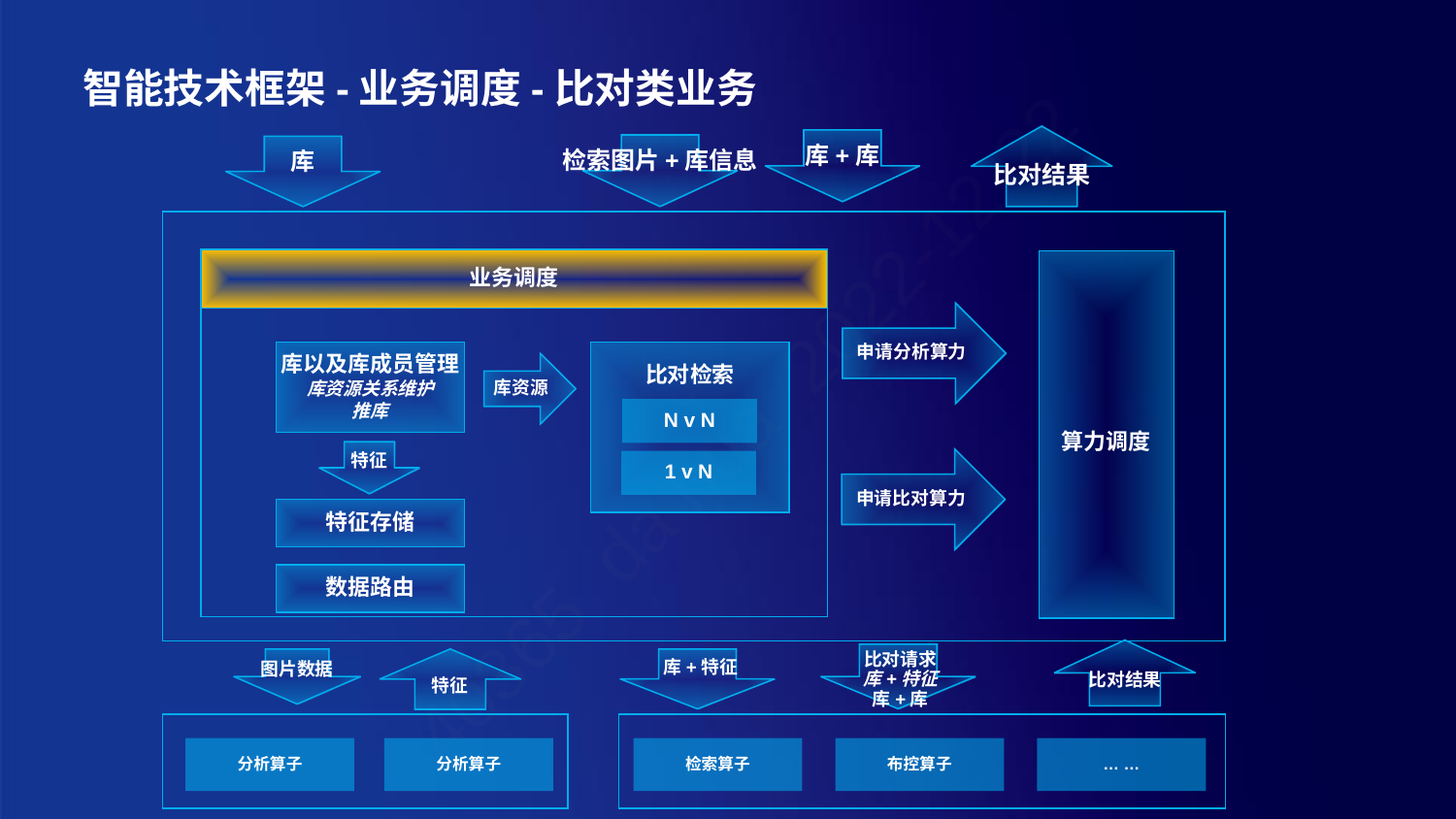

智能技术框架-业务调度-比对类业务
比对结果
库+库
检索图片+库信息
库

业务调度
算力调度
申请分析算力
库以及库成员管理
库资源关系维护
推库
比对检索
库资源
N v N
特征
申请比对算力
1 v N
特征存储
数据路由
比对结果
比对请求
库+特征
库+库

图片数据
特征

库+特征

分析算子
分析算子

检索算子
布控算子
… …